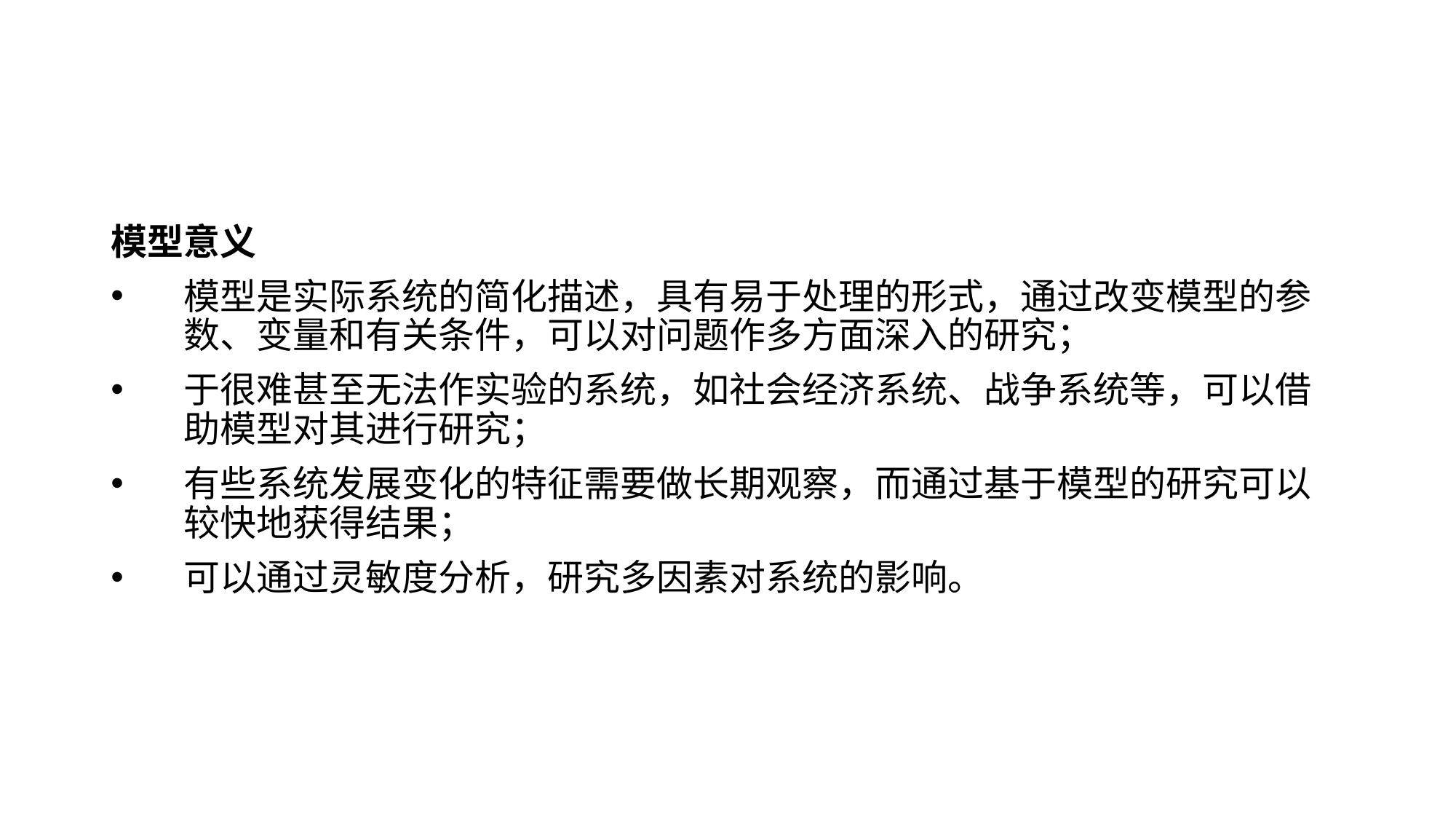

模型意义
模型是实际系统的简化描述，具有易于处理的形式，通过改变模型的参数、变量和有关条件，可以对问题作多方面深入的研究；
于很难甚至无法作实验的系统，如社会经济系统、战争系统等，可以借助模型对其进行研究；
有些系统发展变化的特征需要做长期观察，而通过基于模型的研究可以较快地获得结果；
可以通过灵敏度分析，研究多因素对系统的影响。